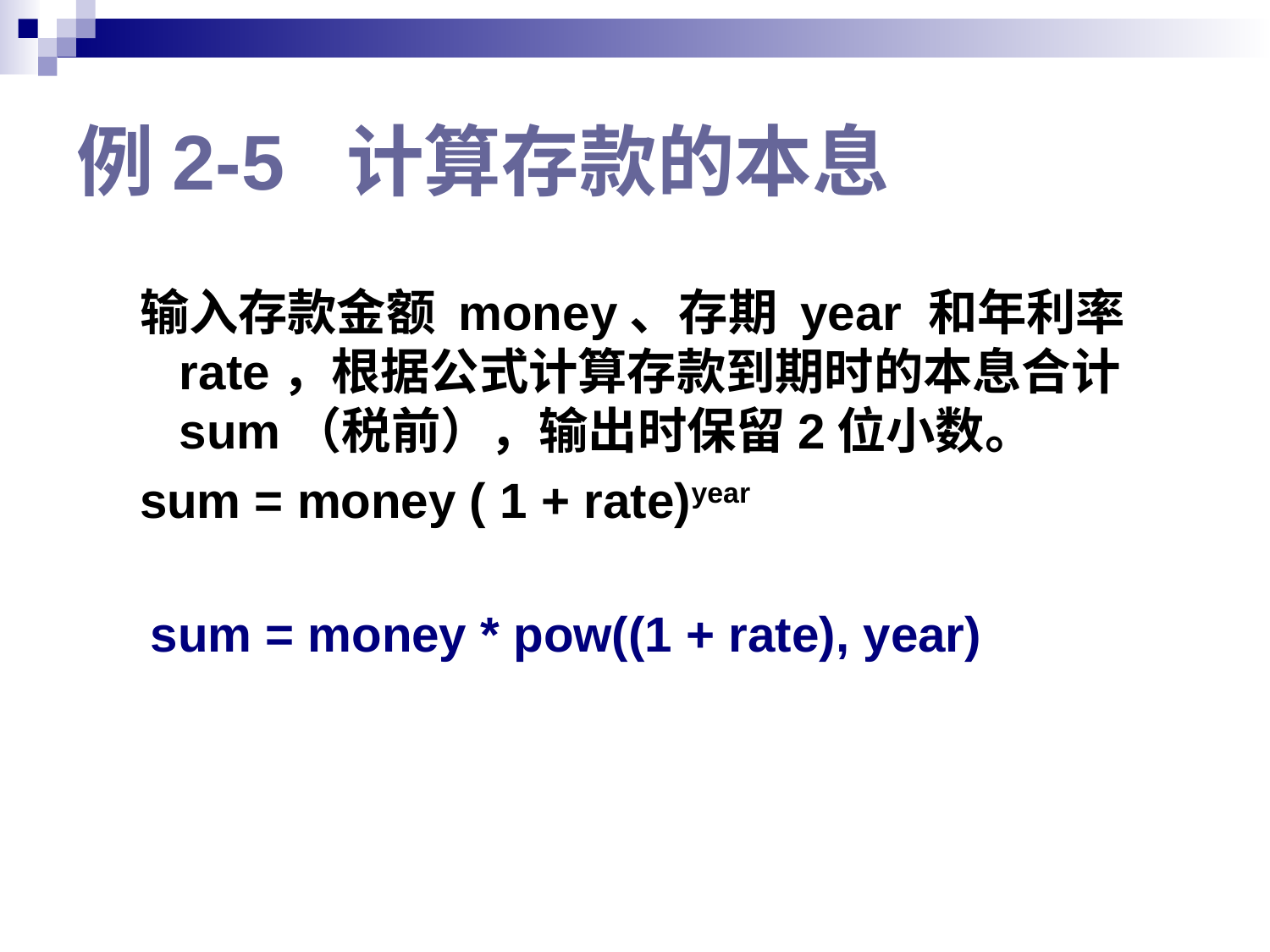

# 例2-5  计算存款的本息
输入存款金额 money、存期 year 和年利率 rate，根据公式计算存款到期时的本息合计sum（税前），输出时保留2位小数。
sum = money ( 1 + rate)year
sum = money * pow((1 + rate), year)